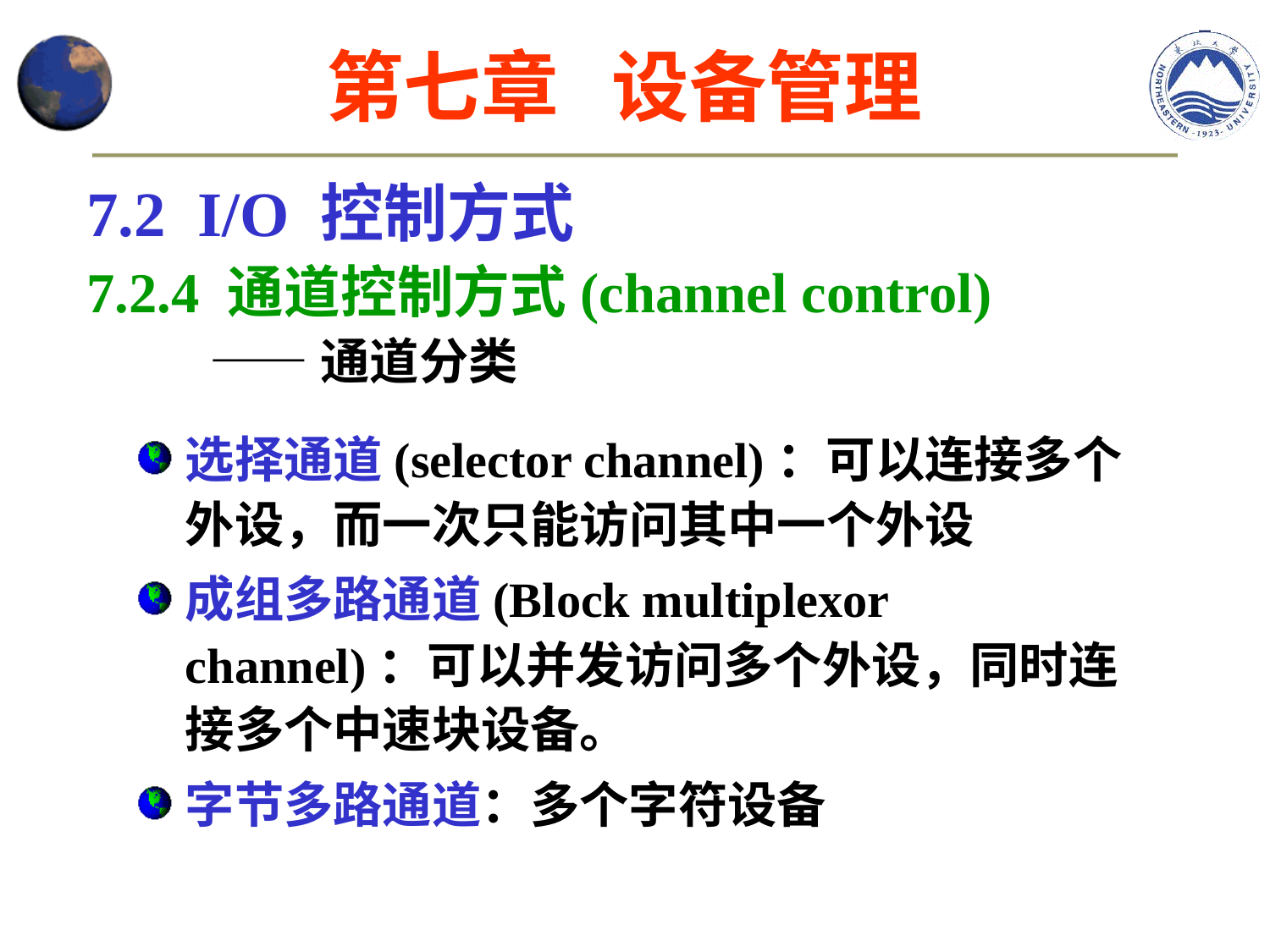

第七章   设备管理
7.2  I/O 控制方式
7.2.4 通道控制方式(channel control)
           ——通道分类
选择通道(selector channel)：可以连接多个外设，而一次只能访问其中一个外设
成组多路通道(Block multiplexor channel)：可以并发访问多个外设，同时连接多个中速块设备。
字节多路通道：多个字符设备